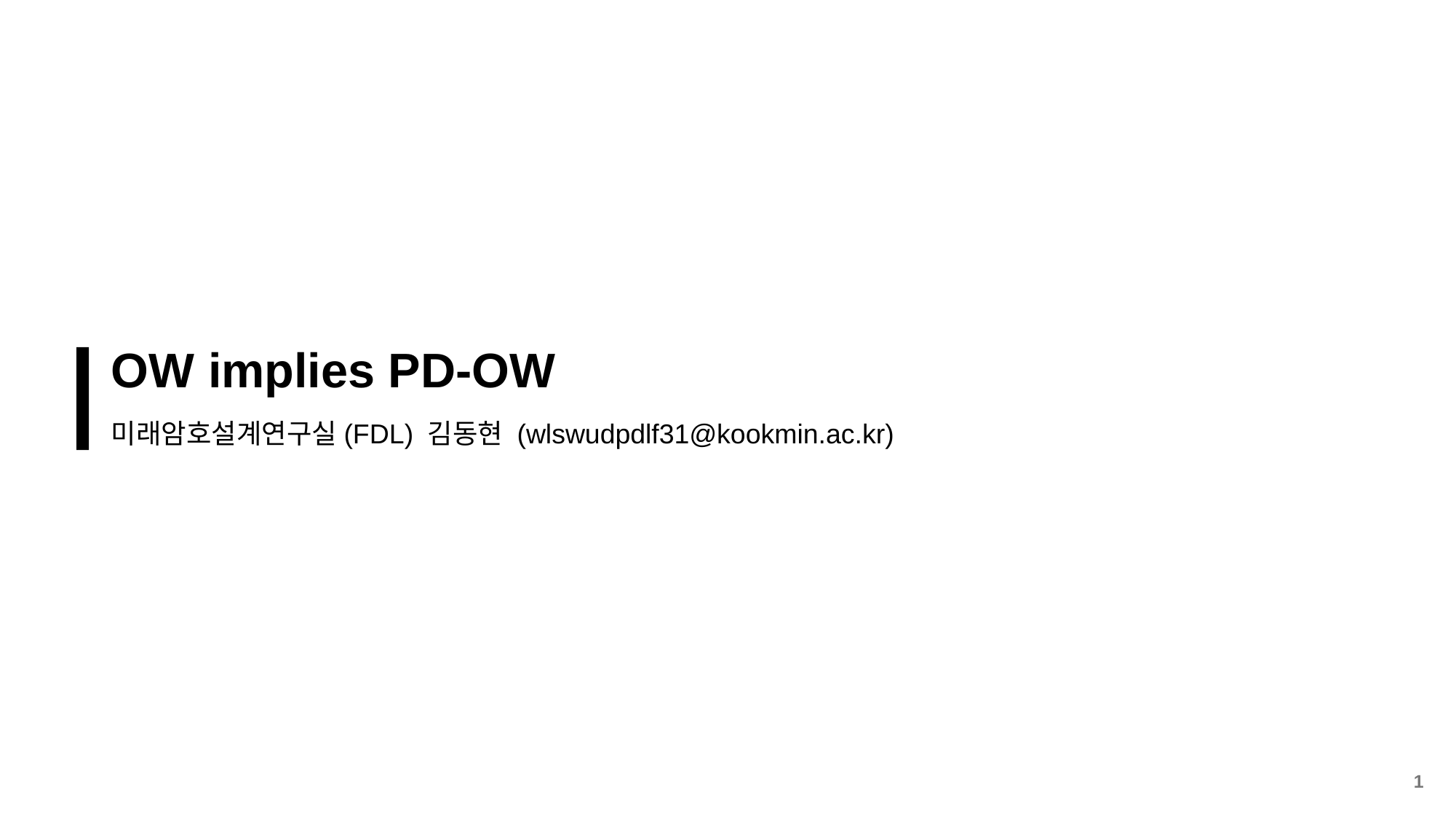

# OW implies PD-OW
미래암호설계연구실(FDL) 김동현 (wlswudpdlf31@kookmin.ac.kr)
1